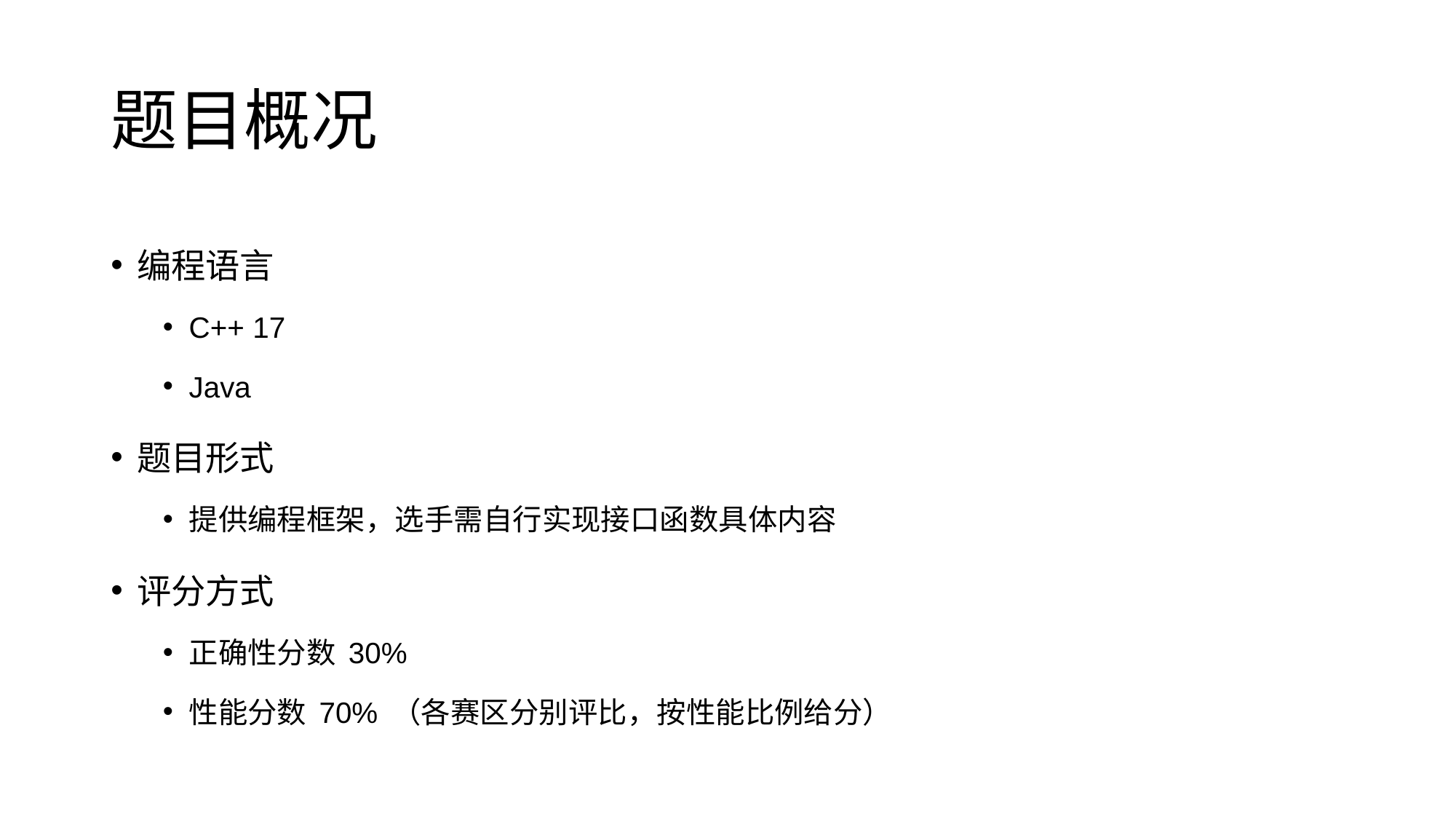

# 题目概况
编程语言
C++ 17
Java
题目形式
提供编程框架，选手需自行实现接口函数具体内容
评分方式
正确性分数 30%
性能分数 70% （各赛区分别评比，按性能比例给分）